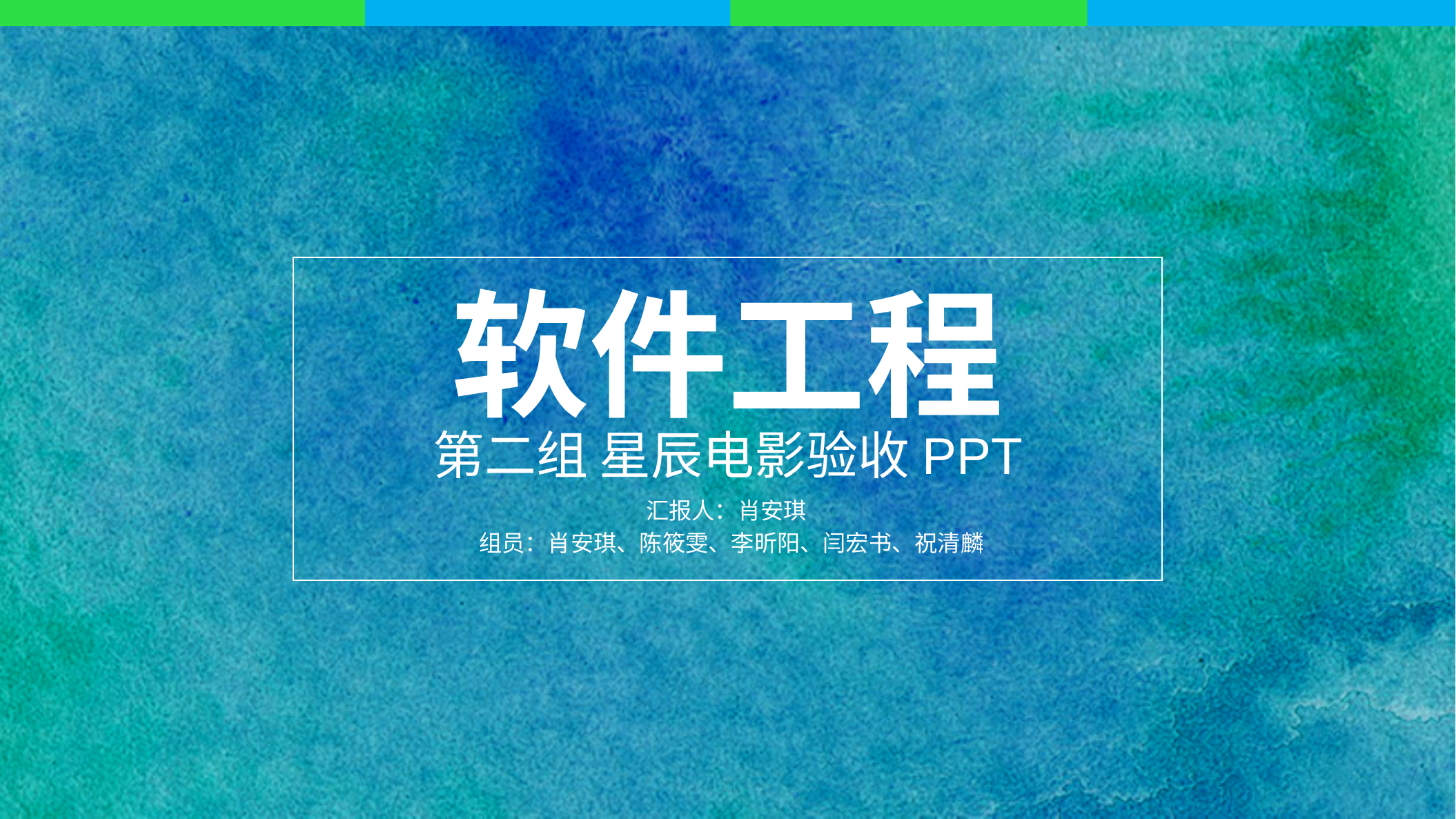

软件工程
第二组 星辰电影验收ppt
汇报人：肖安琪
组员：肖安琪、陈筱雯、李昕阳、闫宏书、祝清麟